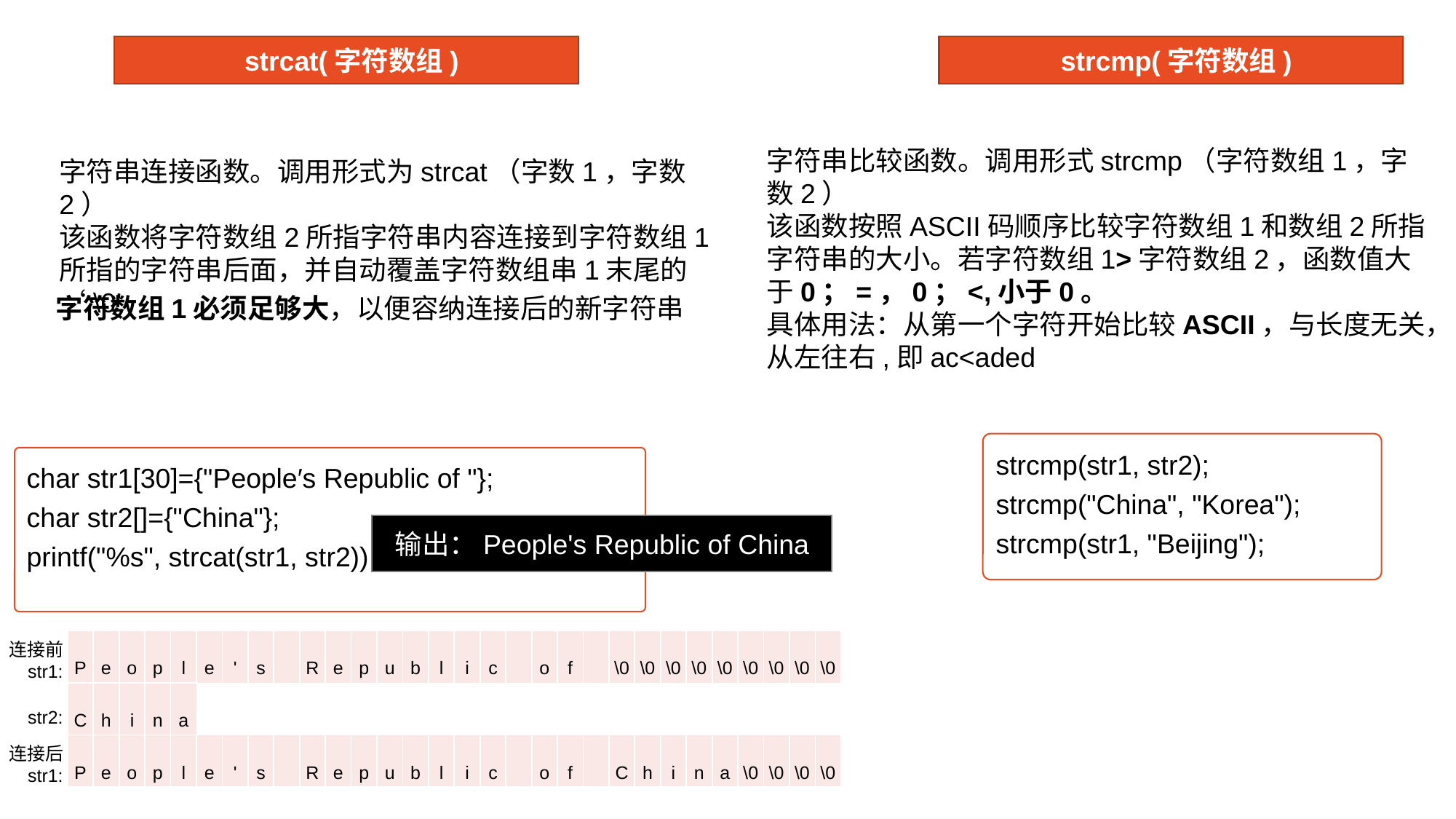

strcat(字符数组)
strcmp(字符数组)
字符串比较函数。调用形式strcmp（字符数组1，字数2）
该函数按照ASCII码顺序比较字符数组1和数组2所指字符串的大小。若字符数组1>字符数组2，函数值大于0；=，0；<,小于0。
具体用法：从第一个字符开始比较ASCII，与长度无关，从左往右,即ac<aded
字符串连接函数。调用形式为strcat（字数1，字数2）
该函数将字符数组2所指字符串内容连接到字符数组1所指的字符串后面，并自动覆盖字符数组串1末尾的‘\0’
字符数组1必须足够大，以便容纳连接后的新字符串
strcmp(str1, str2);
strcmp("China", "Korea");
strcmp(str1, "Beijing");
char str1[30]={"People′s Republic of "};
char str2[]={"China"};
printf("%s", strcat(str1, str2));
输出：People's Republic of China
| 连接前 str1: | P | e | o | p | l | e | ' | s |  | R | e | p | u | b | l | i | c |  | o | f |  | \0 | \0 | \0 | \0 | \0 | \0 | \0 | \0 | \0 |
| --- | --- | --- | --- | --- | --- | --- | --- | --- | --- | --- | --- | --- | --- | --- | --- | --- | --- | --- | --- | --- | --- | --- | --- | --- | --- | --- | --- | --- | --- | --- |
| str2: | C | h | i | n | a |  |  |  |  |  |  |  |  |  |  |  |  |  |  |  |  |  |  |  |  |  |  |  |  |  |
| 连接后 str1: | P | e | o | p | l | e | ' | s |  | R | e | p | u | b | l | i | c |  | o | f |  | C | h | i | n | a | \0 | \0 | \0 | \0 |